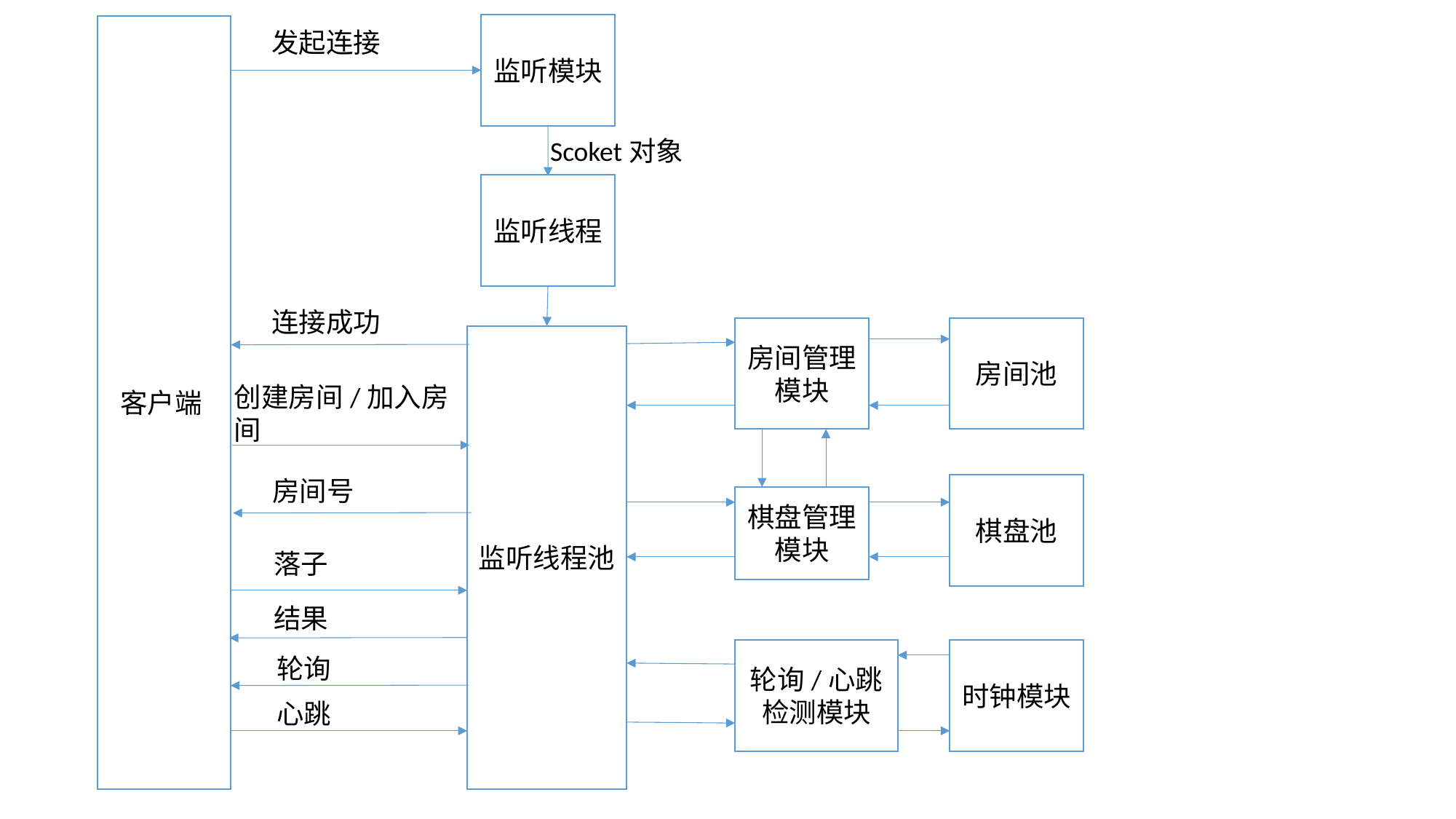

监听模块
客户端
发起连接
Scoket对象
监听线程
连接成功
房间管理模块
房间池
监听线程池
创建房间/加入房间
房间号
棋盘池
棋盘管理模块
落子
结果
轮询/心跳检测模块
时钟模块
轮询
心跳